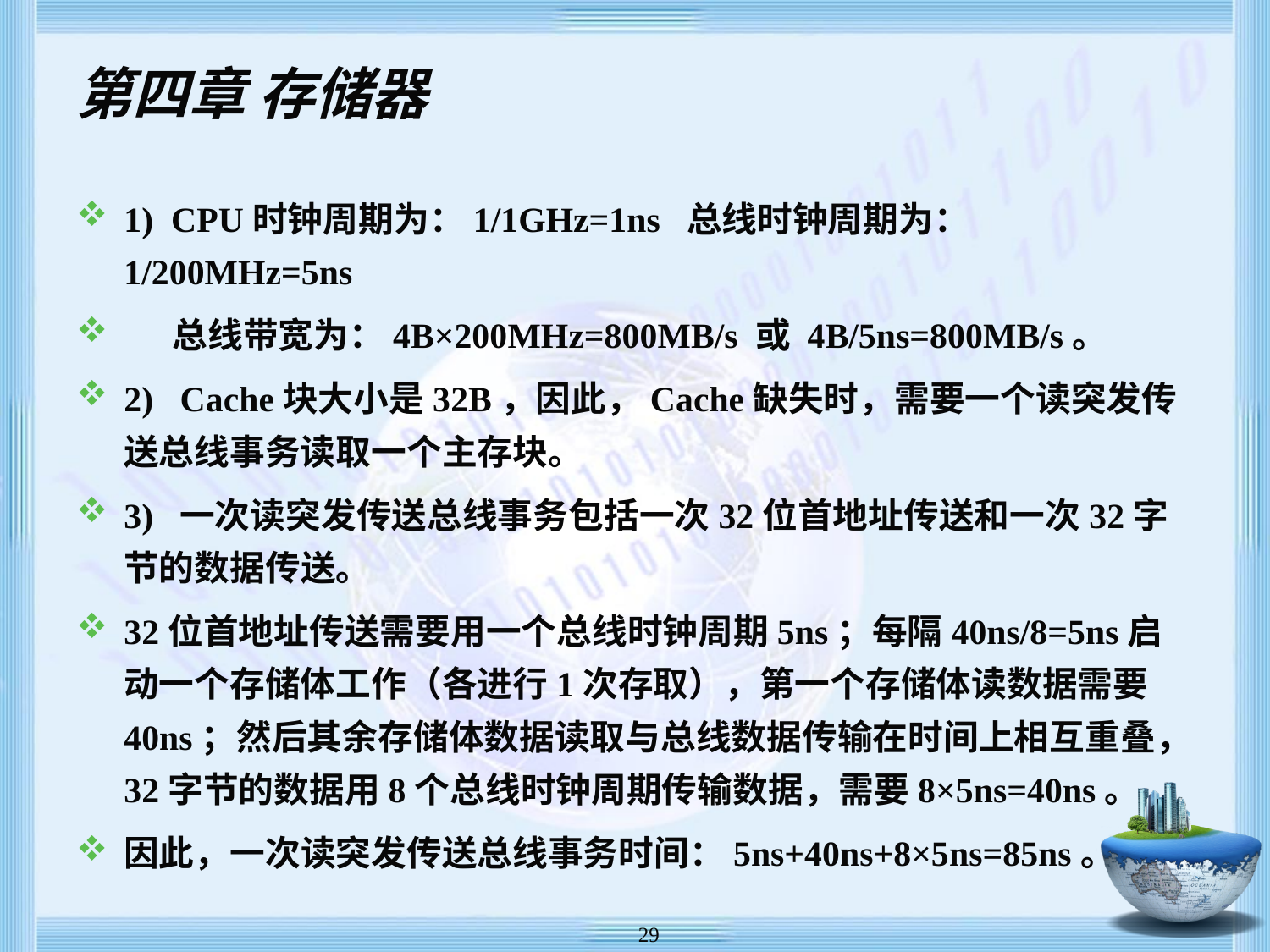

# 第四章 存储器
1)  CPU时钟周期为：1/1GHz=1ns  总线时钟周期为：1/200MHz=5ns
     总线带宽为：4B×200MHz=800MB/s 或 4B/5ns=800MB/s。
2)   Cache块大小是32B，因此，Cache缺失时，需要一个读突发传送总线事务读取一个主存块。
3)  一次读突发传送总线事务包括一次32位首地址传送和一次32字节的数据传送。
32位首地址传送需要用一个总线时钟周期5ns；每隔40ns/8=5ns启动一个存储体工作（各进行1次存取），第一个存储体读数据需要40ns；然后其余存储体数据读取与总线数据传输在时间上相互重叠，32字节的数据用8个总线时钟周期传输数据，需要8×5ns=40ns。
因此，一次读突发传送总线事务时间：5ns+40ns+8×5ns=85ns。

    29